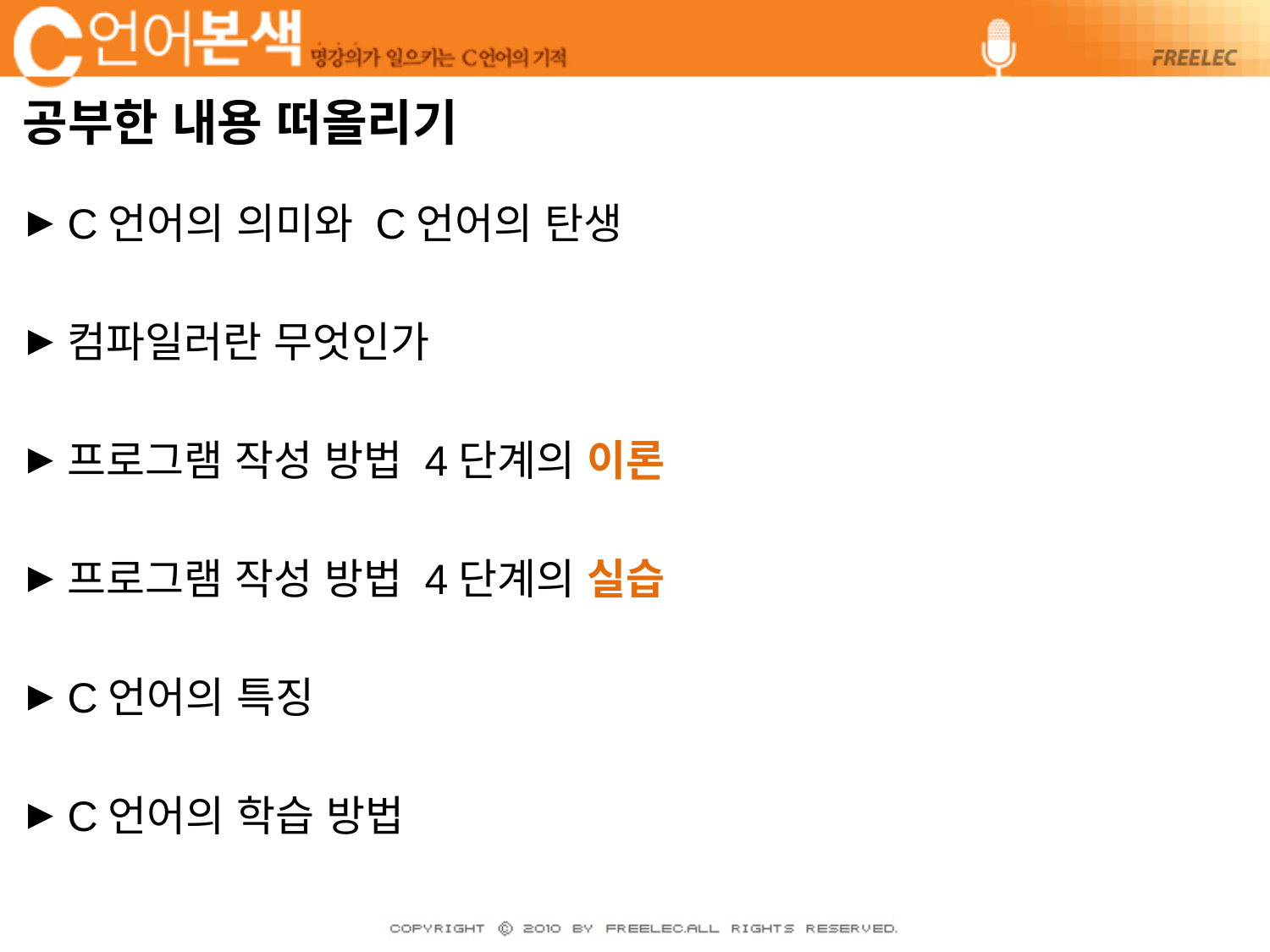

# 공부한 내용 떠올리기
C언어의 의미와 C언어의 탄생

컴파일러란 무엇인가

프로그램 작성 방법 4단계의 이론

프로그램 작성 방법 4단계의 실습

C언어의 특징

C언어의 학습 방법